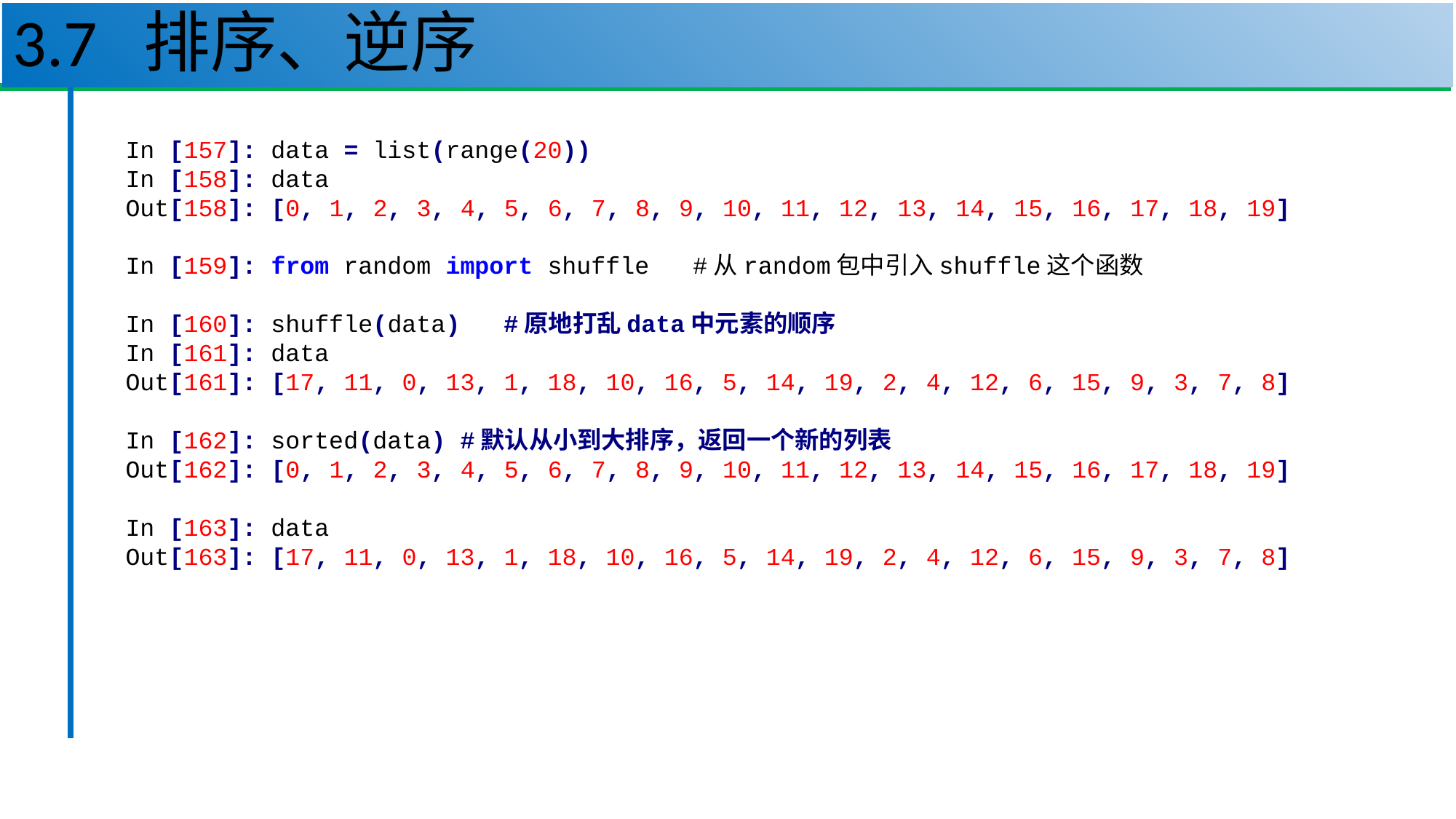

# 3.7  排序、逆序
27
In [157]: data = list(range(20))
In [158]: data
Out[158]: [0, 1, 2, 3, 4, 5, 6, 7, 8, 9, 10, 11, 12, 13, 14, 15, 16, 17, 18, 19]

In [159]: from random import shuffle   #从random包中引入shuffle这个函数

In [160]: shuffle(data)   #原地打乱data中元素的顺序
In [161]: data
Out[161]: [17, 11, 0, 13, 1, 18, 10, 16, 5, 14, 19, 2, 4, 12, 6, 15, 9, 3, 7, 8]

In [162]: sorted(data) #默认从小到大排序，返回一个新的列表
Out[162]: [0, 1, 2, 3, 4, 5, 6, 7, 8, 9, 10, 11, 12, 13, 14, 15, 16, 17, 18, 19]

In [163]: data
Out[163]: [17, 11, 0, 13, 1, 18, 10, 16, 5, 14, 19, 2, 4, 12, 6, 15, 9, 3, 7, 8]